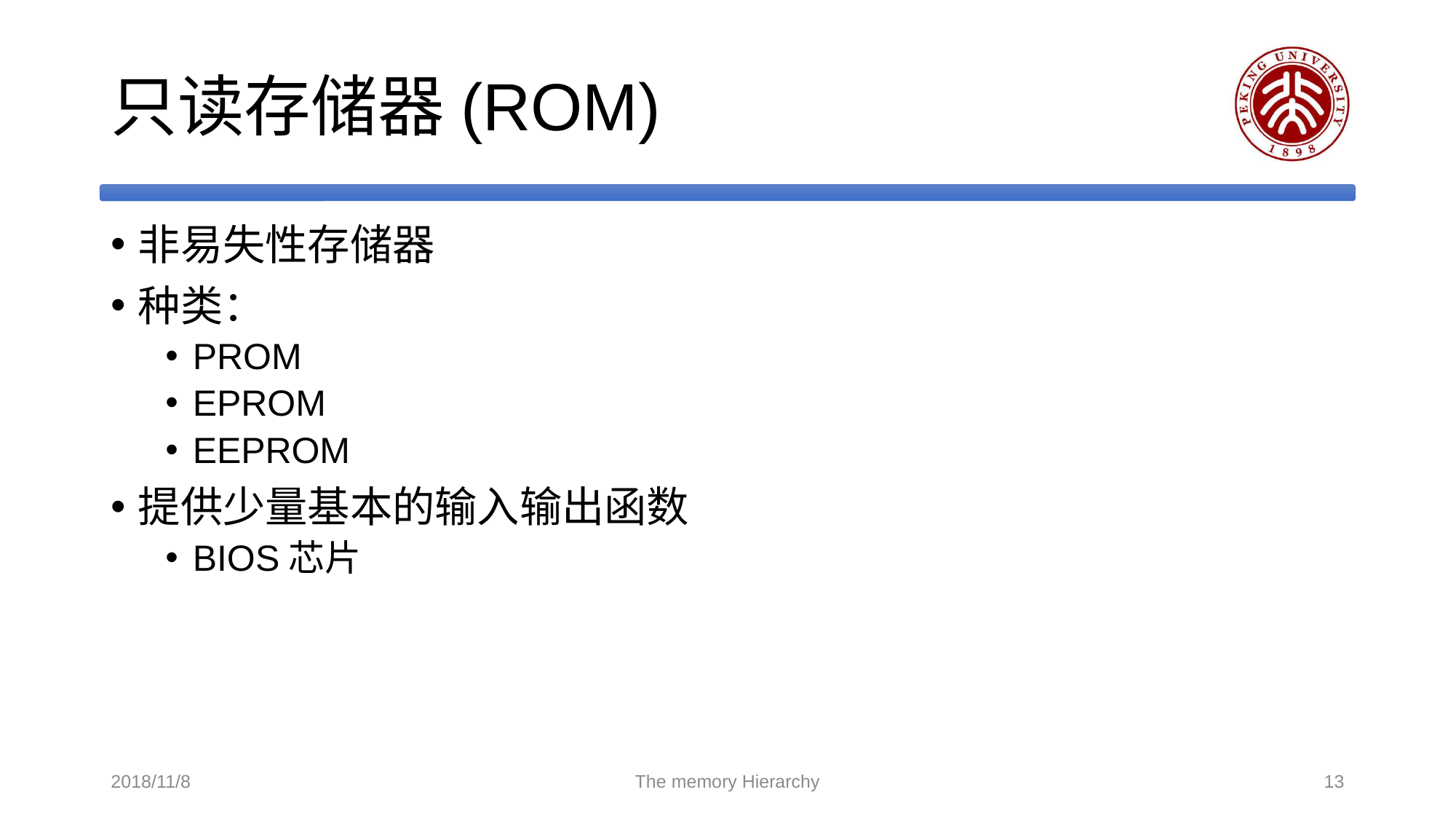

# 只读存储器(ROM)
非易失性存储器
种类：
PROM
EPROM
EEPROM
提供少量基本的输入输出函数
BIOS芯片
2018/11/8
The memory Hierarchy
13